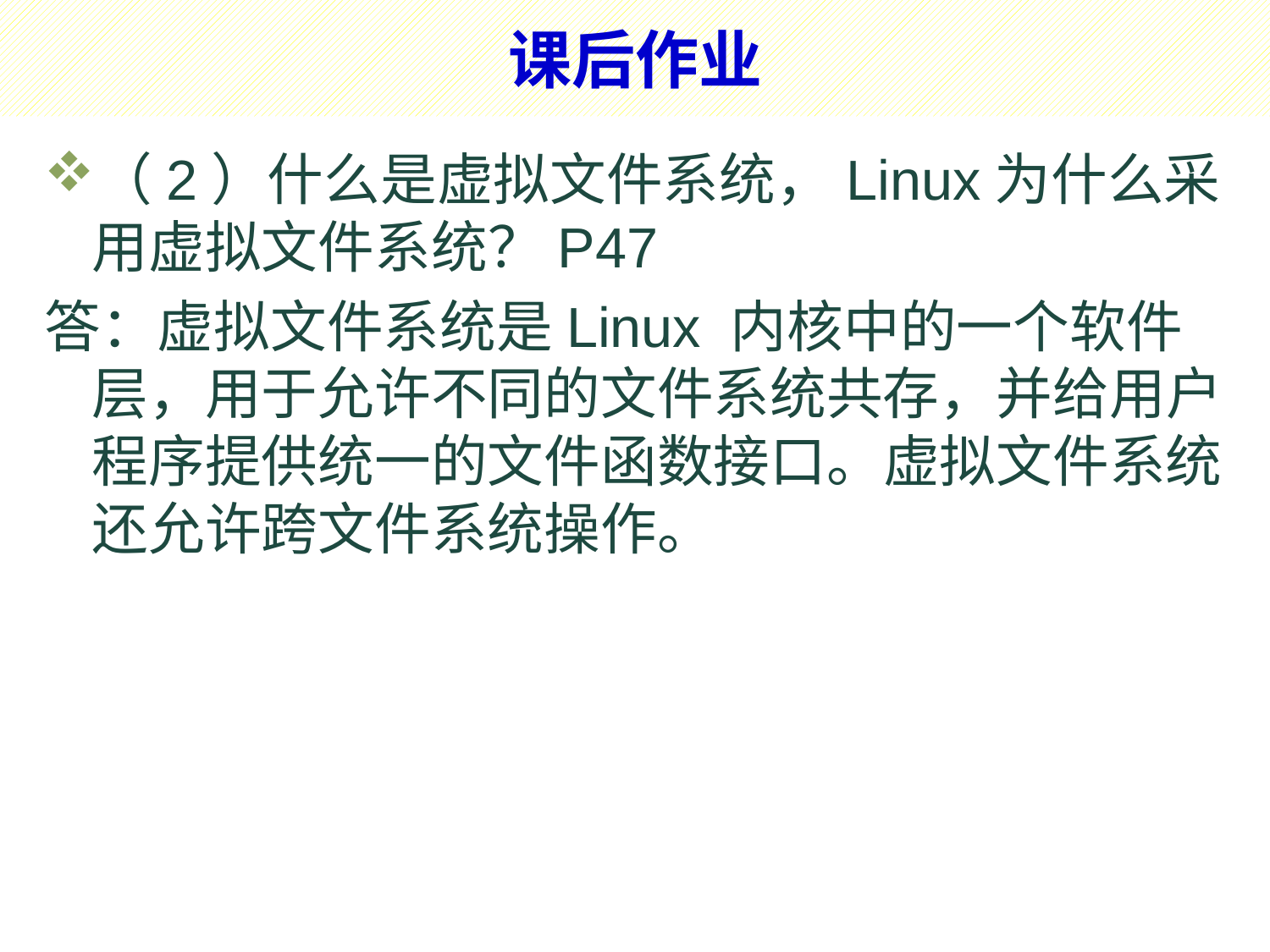

# 课后作业
（2）什么是虚拟文件系统，Linux为什么采用虚拟文件系统？P47
答：虚拟文件系统是Linux 内核中的一个软件层，用于允许不同的文件系统共存，并给用户程序提供统一的文件函数接口。虚拟文件系统还允许跨文件系统操作。